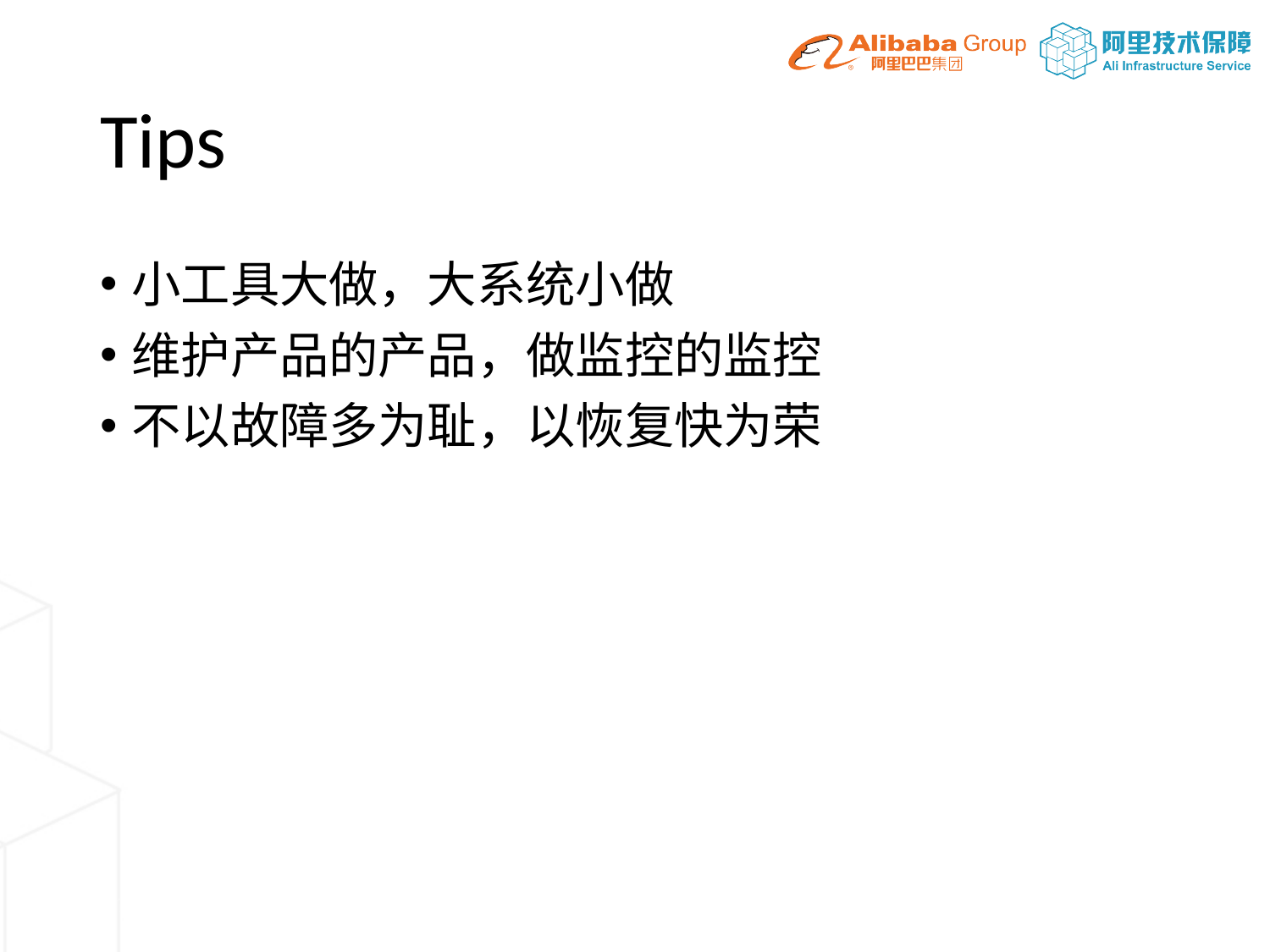

# Tips
小工具大做，大系统小做
维护产品的产品，做监控的监控
不以故障多为耻，以恢复快为荣